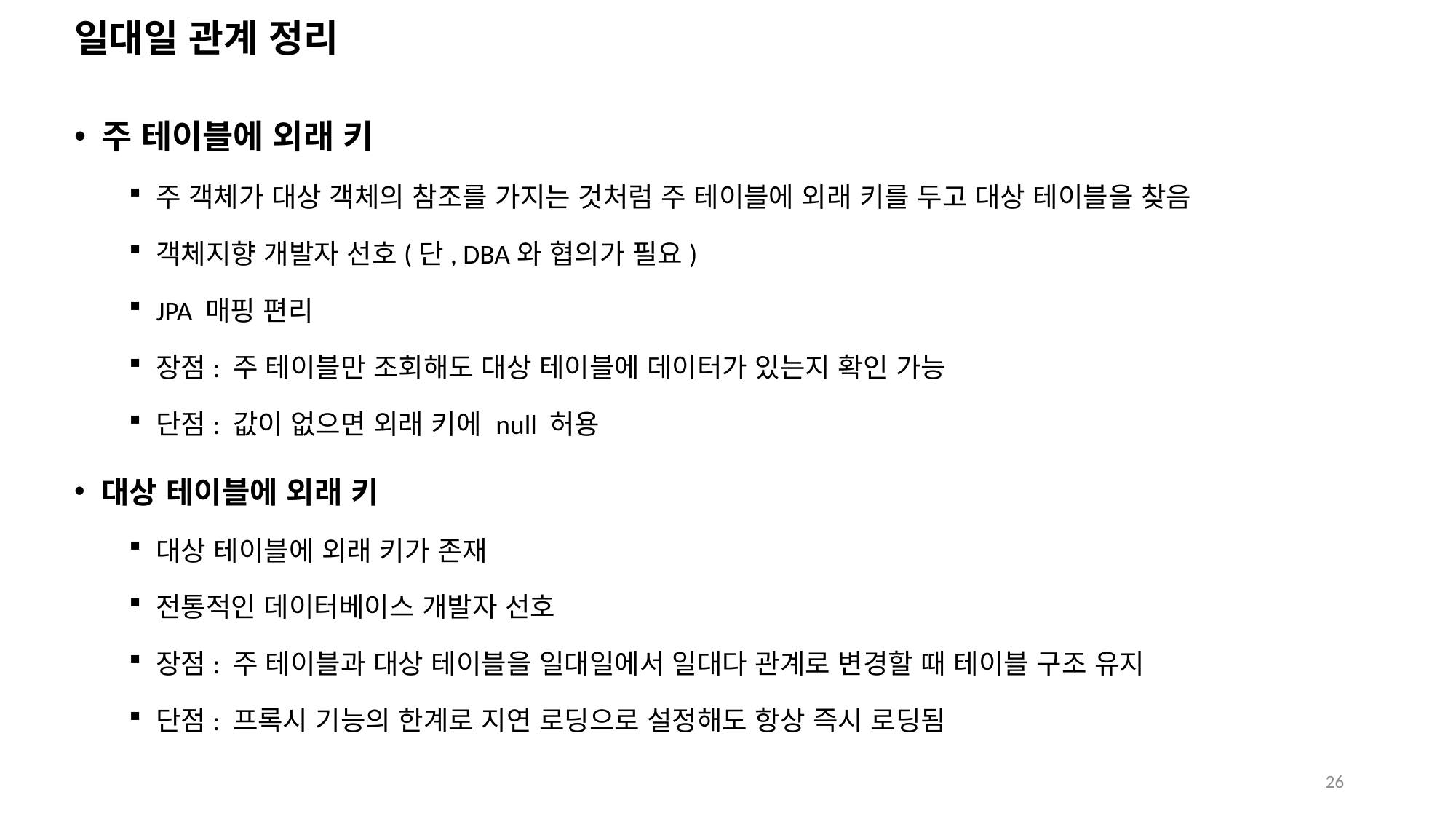

# 일대일 관계 정리
주 테이블에 외래 키
주 객체가 대상 객체의 참조를 가지는 것처럼 주 테이블에 외래 키를 두고 대상 테이블을 찾음
객체지향 개발자 선호(단, DBA와 협의가 필요)
JPA 매핑 편리
장점: 주 테이블만 조회해도 대상 테이블에 데이터가 있는지 확인 가능
단점: 값이 없으면 외래 키에 null 허용
대상 테이블에 외래 키
대상 테이블에 외래 키가 존재
전통적인 데이터베이스 개발자 선호
장점: 주 테이블과 대상 테이블을 일대일에서 일대다 관계로 변경할 때 테이블 구조 유지
단점: 프록시 기능의 한계로 지연 로딩으로 설정해도 항상 즉시 로딩됨
26